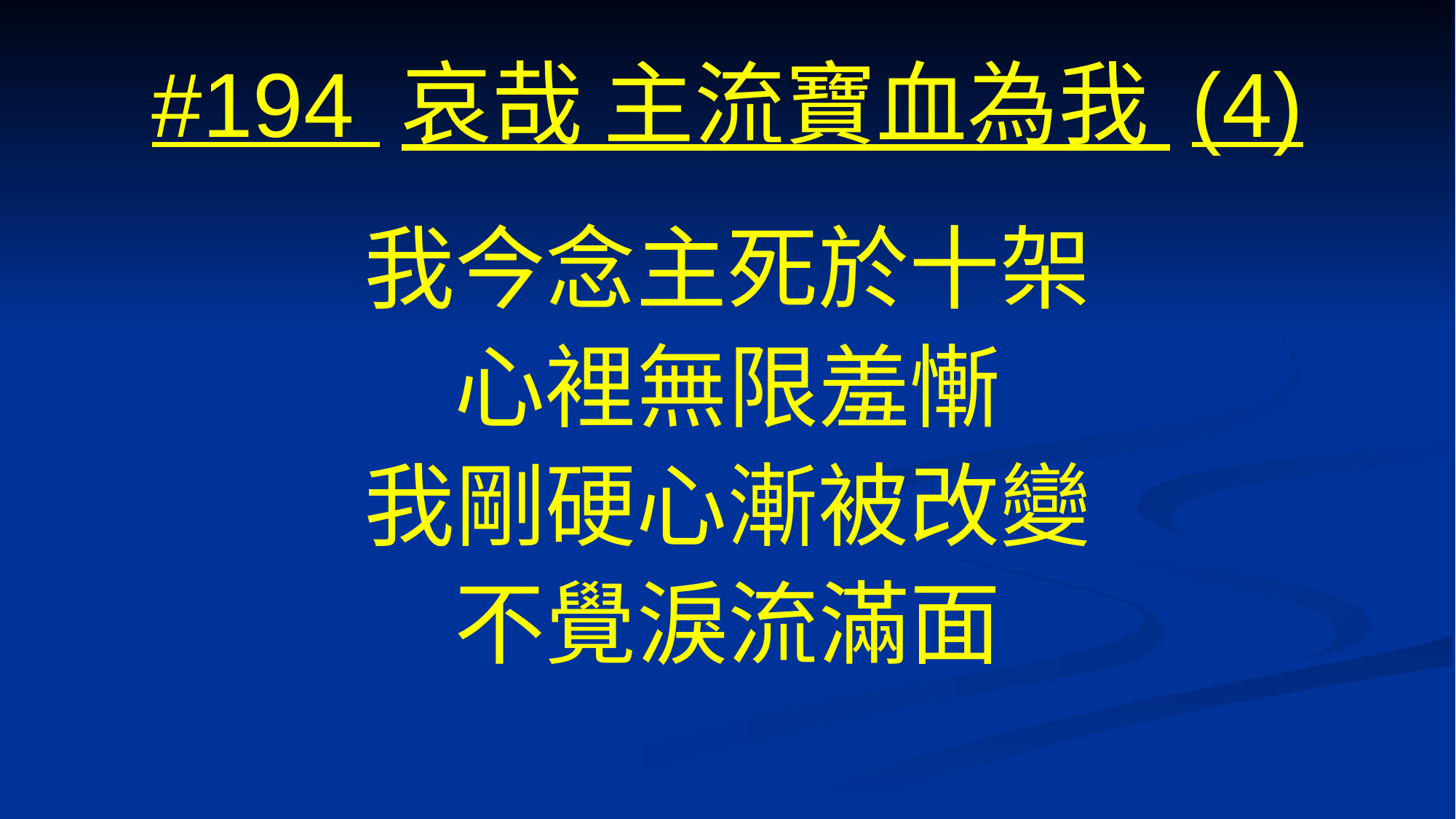

# #194 哀哉 主流寶血為我 (4)
我今念主死於十架
心裡無限羞慚
我剛硬心漸被改變
不覺淚流滿面